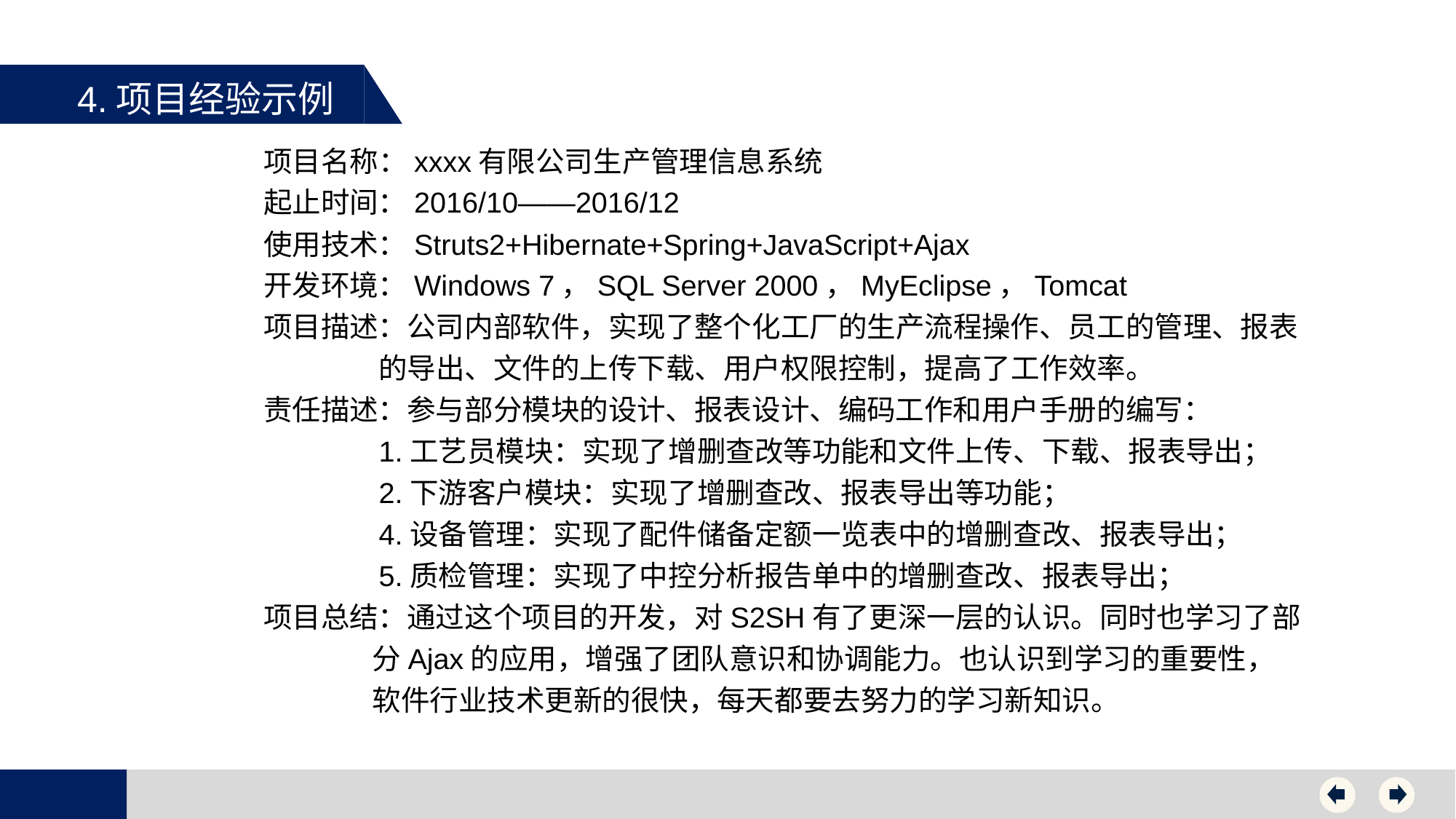

4.项目经验示例
项目名称：xxxx有限公司生产管理信息系统
起止时间：2016/10——2016/12
使用技术：Struts2+Hibernate+Spring+JavaScript+Ajax
开发环境：Windows 7，SQL Server 2000，MyEclipse，Tomcat
项目描述：公司内部软件，实现了整个化工厂的生产流程操作、员工的管理、报表
                 的导出、文件的上传下载、用户权限控制，提高了工作效率。
责任描述：参与部分模块的设计、报表设计、编码工作和用户手册的编写：
　　        1.工艺员模块：实现了增删查改等功能和文件上传、下载、报表导出；
　　        2.下游客户模块：实现了增删查改、报表导出等功能；
　　        4.设备管理：实现了配件储备定额一览表中的增删查改、报表导出；
　　        5.质检管理：实现了中控分析报告单中的增删查改、报表导出；
项目总结：通过这个项目的开发，对S2SH有了更深一层的认识。同时也学习了部
                分Ajax的应用，增强了团队意识和协调能力。也认识到学习的重要性，
                软件行业技术更新的很快，每天都要去努力的学习新知识。